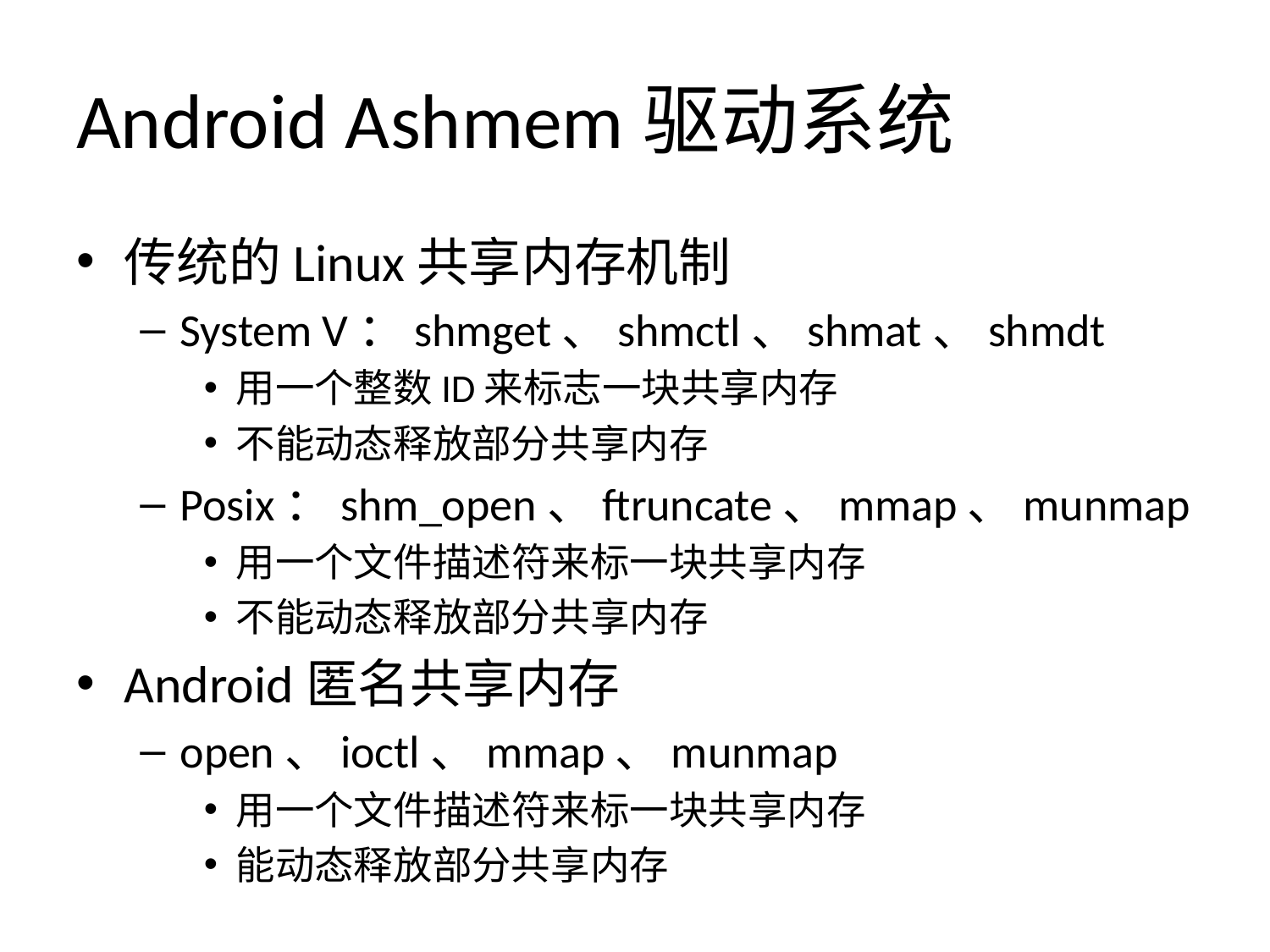

# Android Ashmem驱动系统
传统的Linux共享内存机制
System V：shmget、shmctl、shmat、shmdt
用一个整数ID来标志一块共享内存
不能动态释放部分共享内存
Posix：shm_open、ftruncate、mmap、munmap
用一个文件描述符来标一块共享内存
不能动态释放部分共享内存
Android匿名共享内存
open、ioctl、mmap、munmap
用一个文件描述符来标一块共享内存
能动态释放部分共享内存